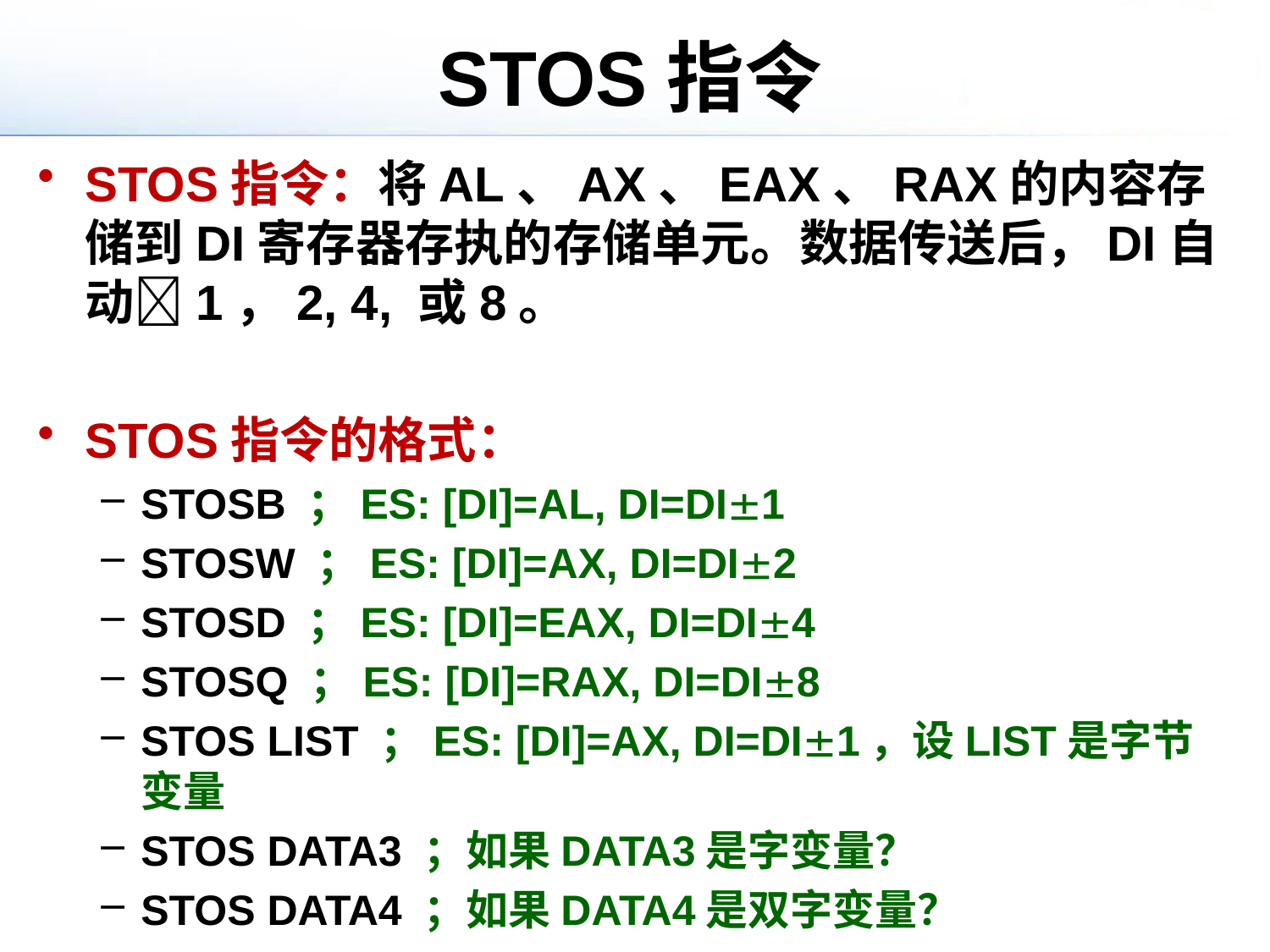

# STOS指令
STOS指令：将AL、AX、EAX、RAX的内容存储到DI寄存器存执的存储单元。数据传送后，DI自动±1，2, 4, 或8。

STOS指令的格式：
STOSB ；ES: [DI]=AL, DI=DI±1
STOSW ；ES: [DI]=AX, DI=DI±2
STOSD ；ES: [DI]=EAX, DI=DI±4
STOSQ ；ES: [DI]=RAX, DI=DI±8
STOS LIST ；ES: [DI]=AX, DI=DI±1，设LIST是字节变量
STOS DATA3 ；如果DATA3是字变量？
STOS DATA4 ；如果DATA4是双字变量？